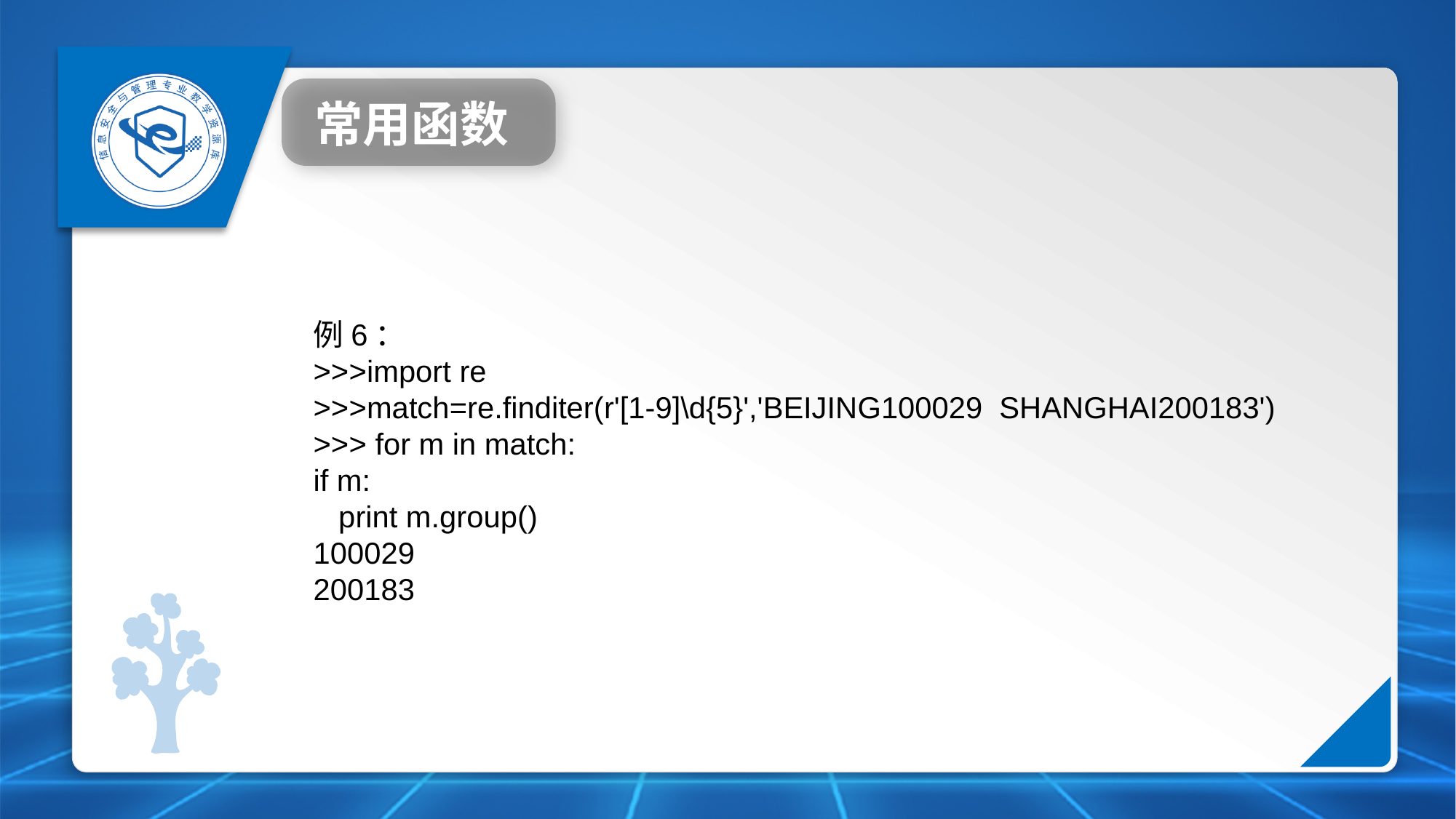

常用函数
例6：
>>>import re
>>>match=re.finditer(r'[1-9]\d{5}','BEIJING100029  SHANGHAI200183')
>>> for m in match:
if m:
   print m.group()
100029
200183